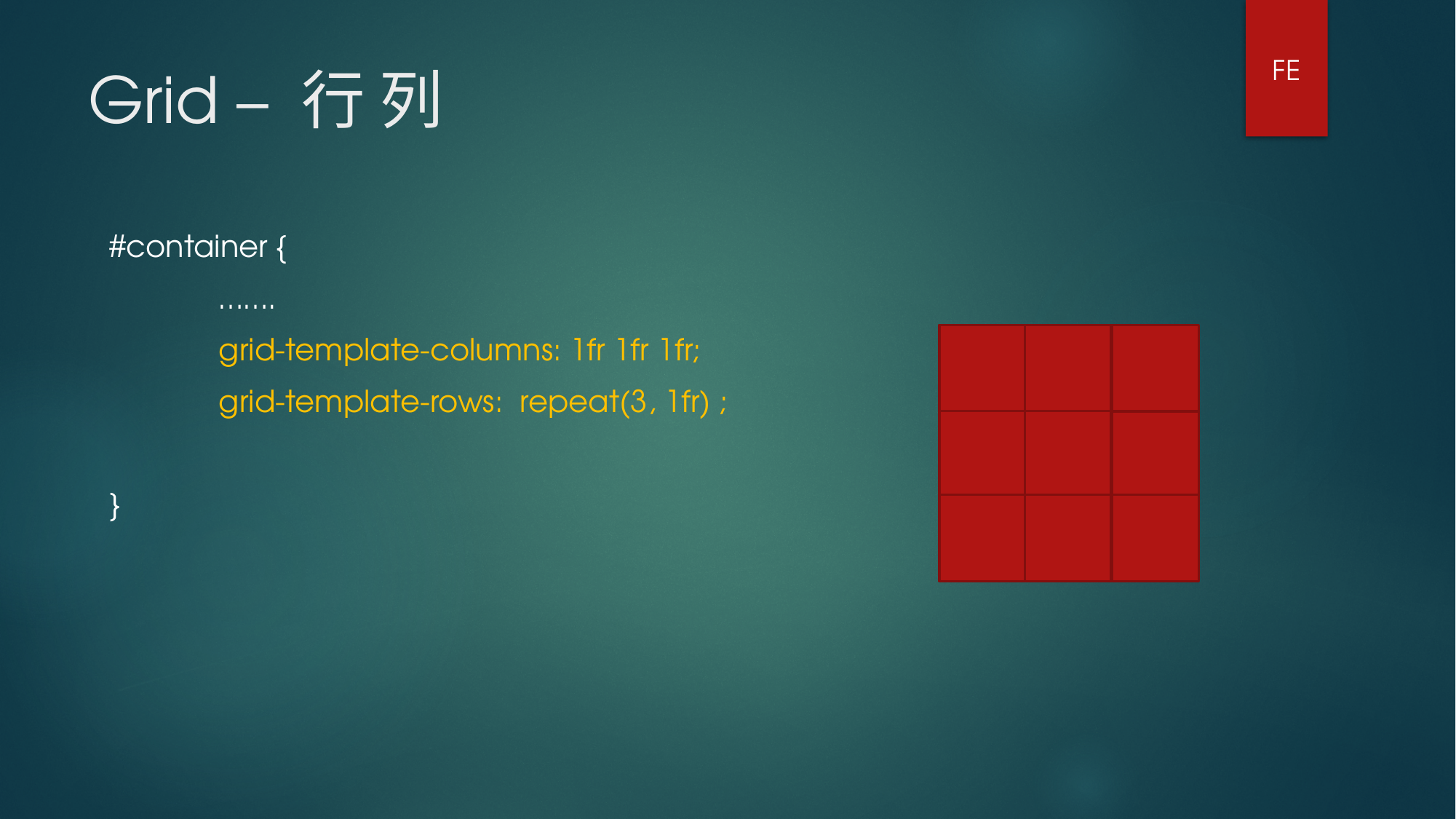

FE
# Grid – 行 列
#container {
	…….
	grid-template-columns: 1fr 1fr 1fr;
	grid-template-rows:  repeat(3, 1fr) ;

}